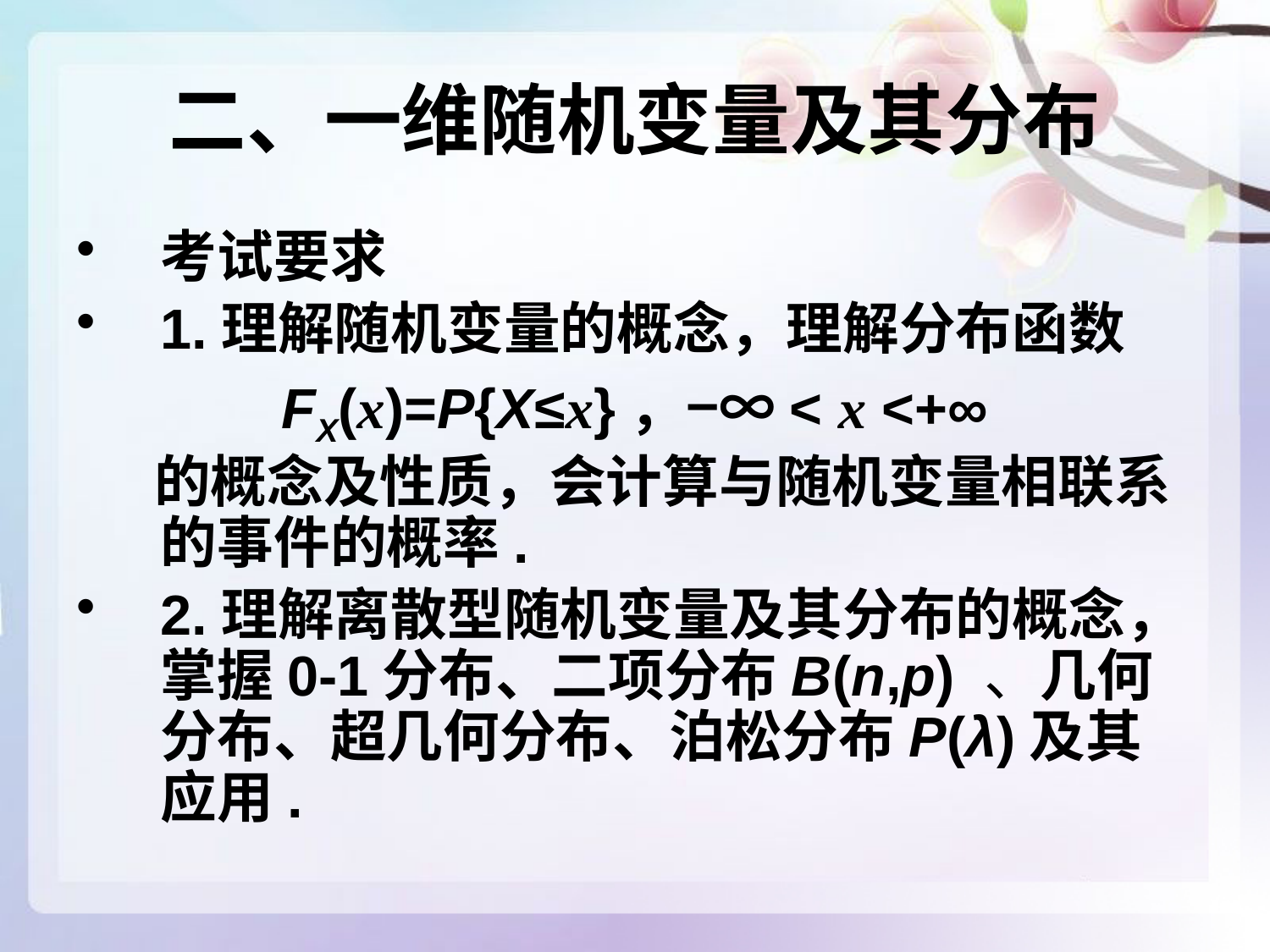

# 二、一维随机变量及其分布
考试要求
1.理解随机变量的概念，理解分布函数
FX(x)=P{X≤x}，−∞< x <+∞
     的概念及性质，会计算与随机变量相联系的事件的概率.
2.理解离散型随机变量及其分布的概念，掌握0-1分布、二项分布B(n,p) 、几何分布、超几何分布、泊松分布P(λ)及其应用.